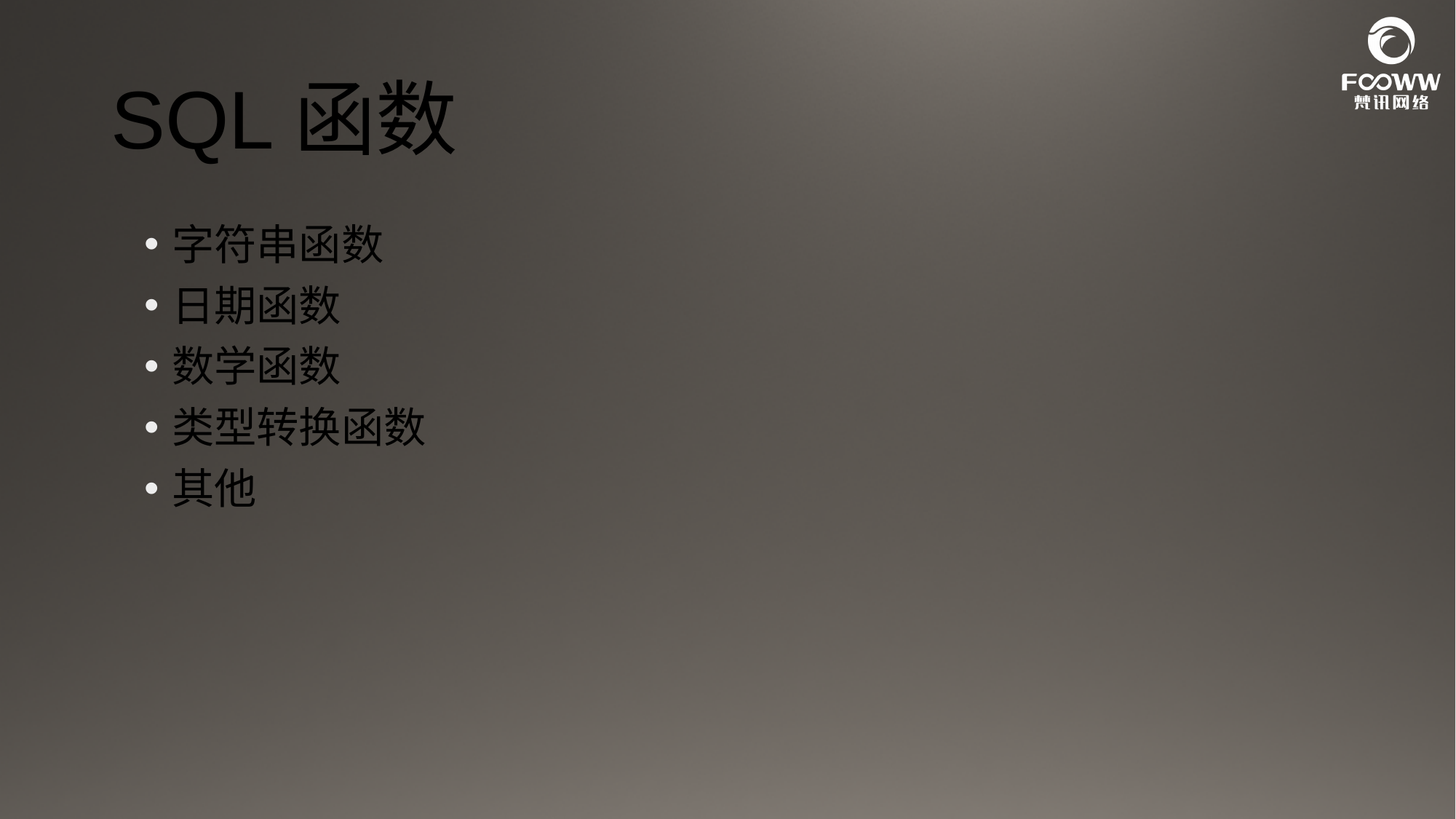

# SQL函数
字符串函数
日期函数
数学函数
类型转换函数
其他